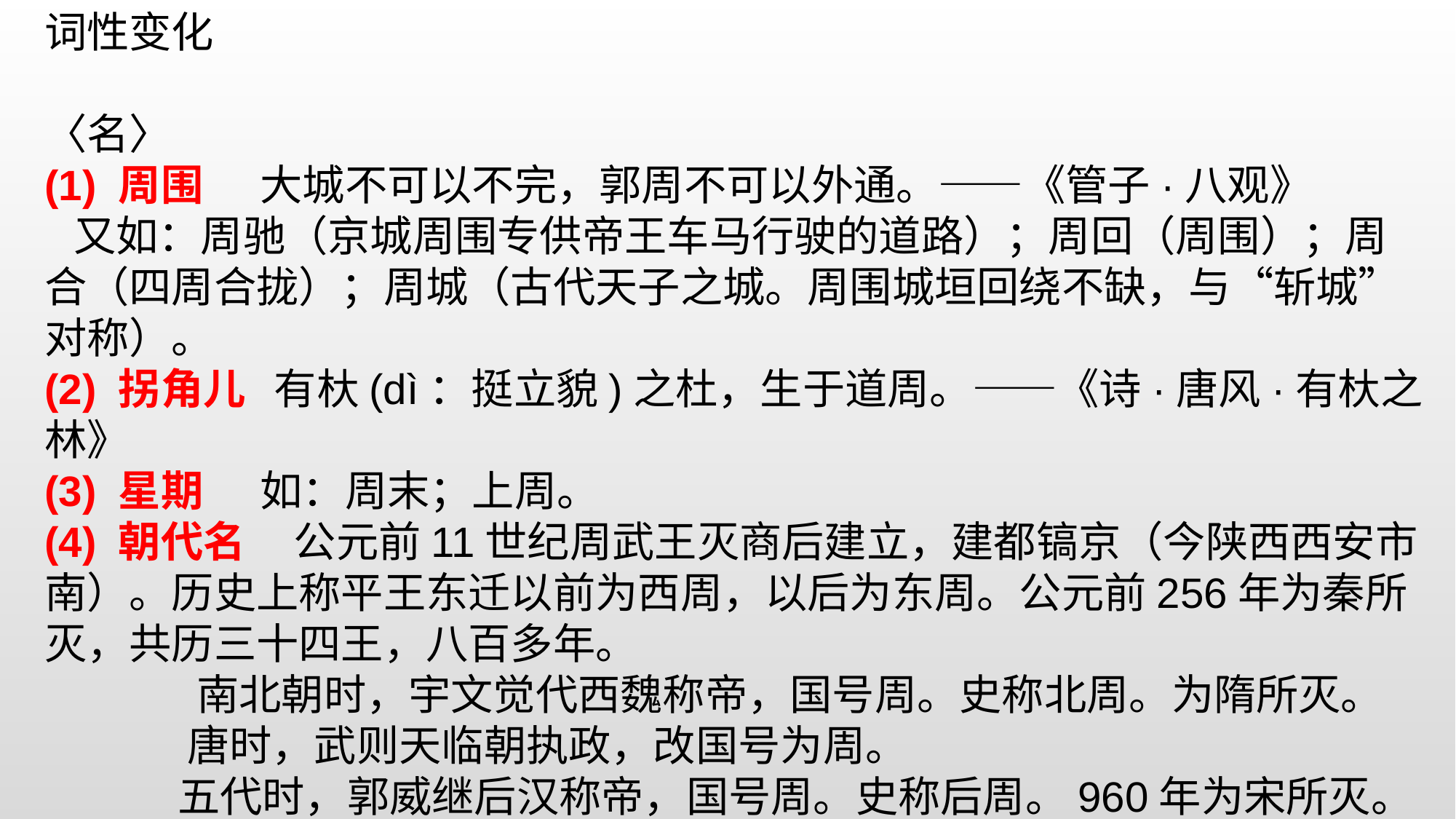

词性变化

〈名〉
(1) 周围      大城不可以不完，郭周不可以外通。——《管子·八观》
  又如：周驰（京城周围专供帝王车马行驶的道路）；周回（周围）；周合（四周合拢）；周城（古代天子之城。周围城垣回绕不缺，与“斩城”对称）。
(2) 拐角儿   有杕(dì：挺立貌)之杜，生于道周。——《诗·唐风·有杕之林》
(3) 星期      如：周末；上周。
(4) 朝代名     公元前11世纪周武王灭商后建立，建都镐京（今陕西西安市南）。历史上称平王东迁以前为西周，以后为东周。公元前256年为秦所灭，共历三十四王，八百多年。
               南北朝时，宇文觉代西魏称帝，国号周。史称北周。为隋所灭。
              唐时，武则天临朝执政，改国号为周。
             五代时，郭威继后汉称帝，国号周。史称后周。960年为宋所灭。
(5) 姓